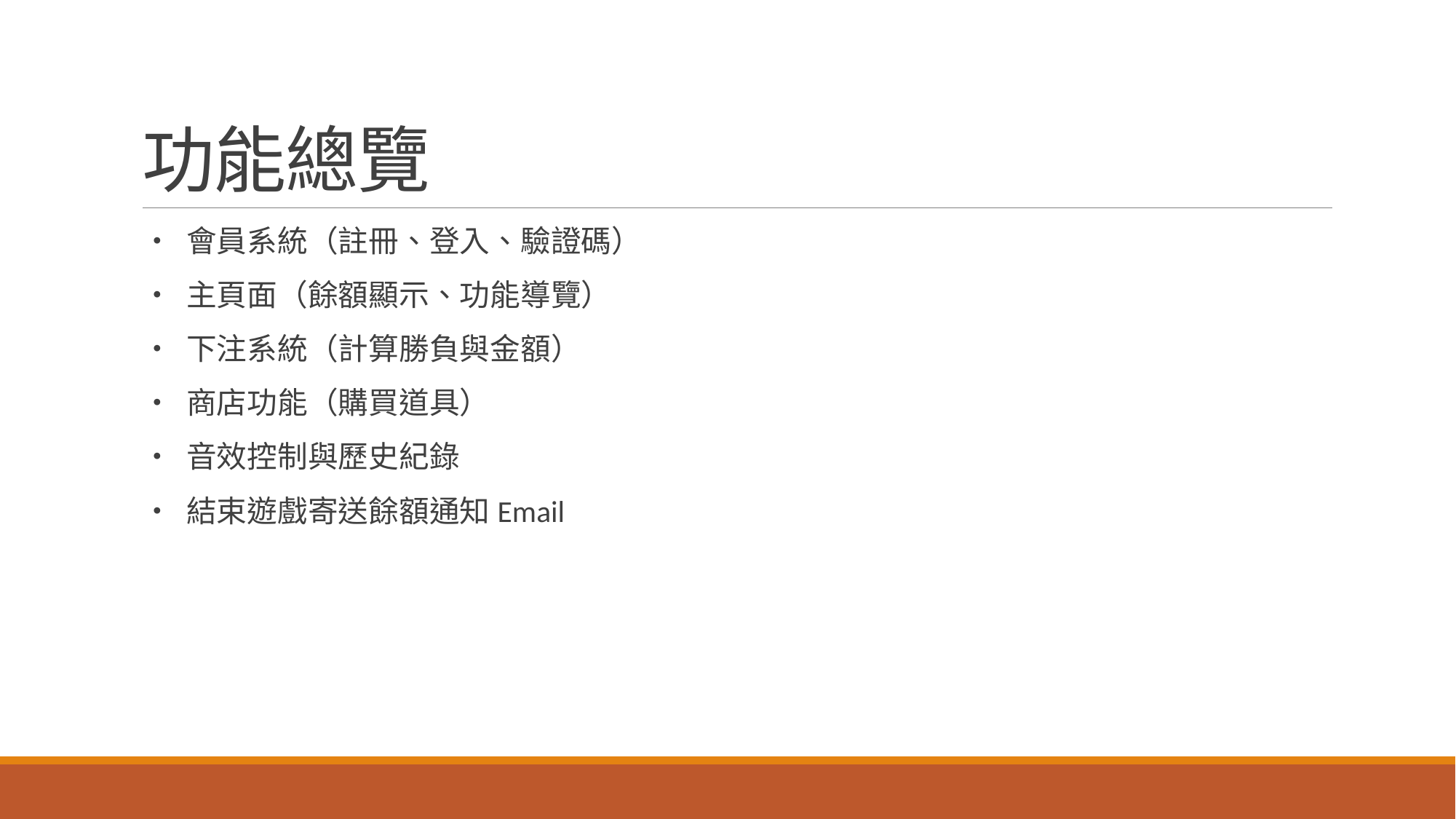

# 功能總覽
• 會員系統（註冊、登入、驗證碼）
• 主頁面（餘額顯示、功能導覽）
• 下注系統（計算勝負與金額）
• 商店功能（購買道具）
• 音效控制與歷史紀錄
• 結束遊戲寄送餘額通知Email